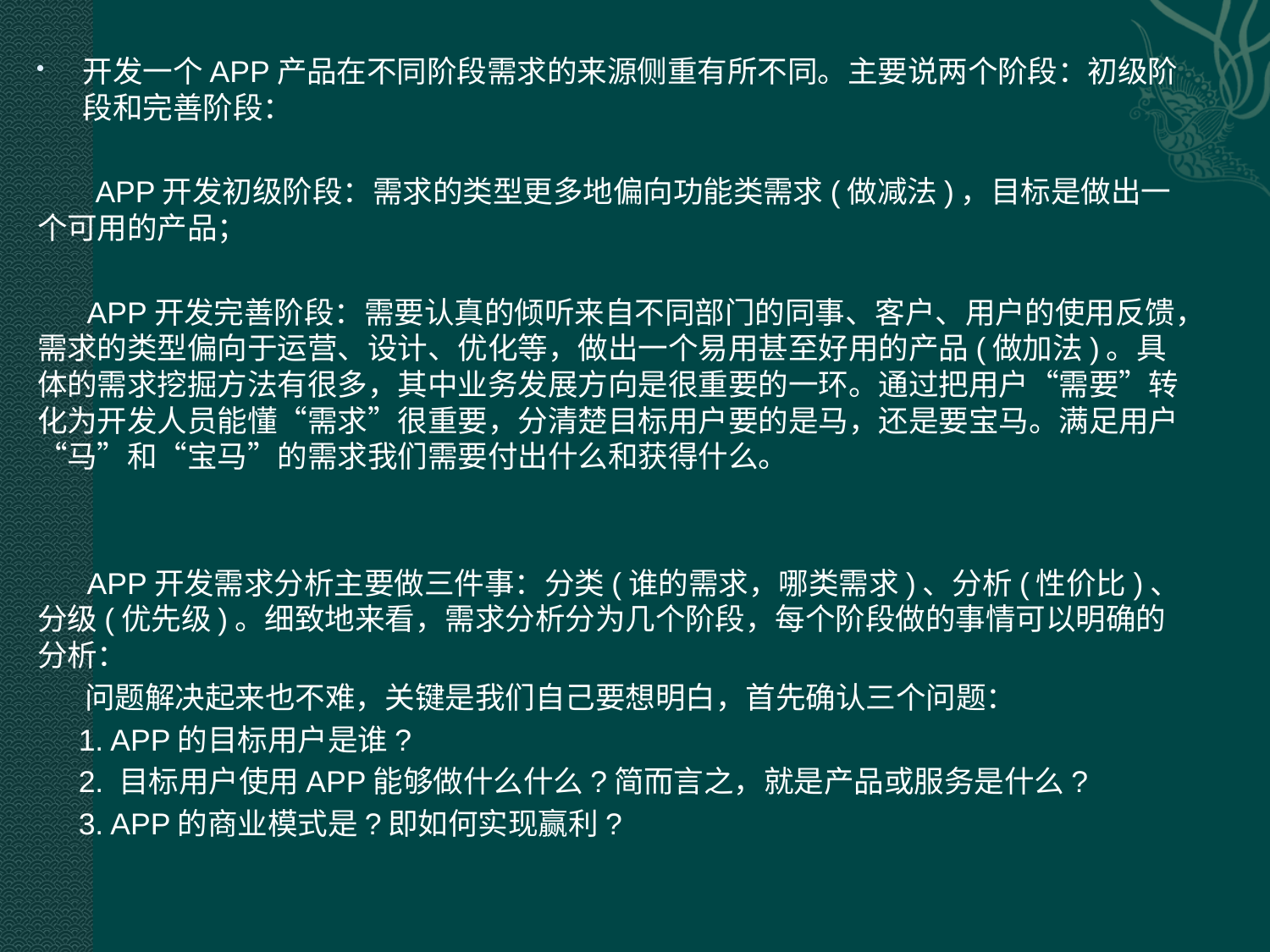

开发一个APP产品在不同阶段需求的来源侧重有所不同。主要说两个阶段：初级阶段和完善阶段：

       APP开发初级阶段：需求的类型更多地偏向功能类需求(做减法)，目标是做出一个可用的产品；

      APP开发完善阶段：需要认真的倾听来自不同部门的同事、客户、用户的使用反馈，需求的类型偏向于运营、设计、优化等，做出一个易用甚至好用的产品(做加法)。具体的需求挖掘方法有很多，其中业务发展方向是很重要的一环。通过把用户“需要”转化为开发人员能懂“需求”很重要，分清楚目标用户要的是马，还是要宝马。满足用户“马”和“宝马”的需求我们需要付出什么和获得什么。

      APP开发需求分析主要做三件事：分类(谁的需求，哪类需求)、分析(性价比)、分级(优先级)。细致地来看，需求分析分为几个阶段，每个阶段做的事情可以明确的分析：
      问题解决起来也不难，关键是我们自己要想明白，首先确认三个问题：
     1. APP的目标用户是谁?
     2. 目标用户使用APP能够做什么什么?简而言之，就是产品或服务是什么?
     3. APP的商业模式是?即如何实现赢利?